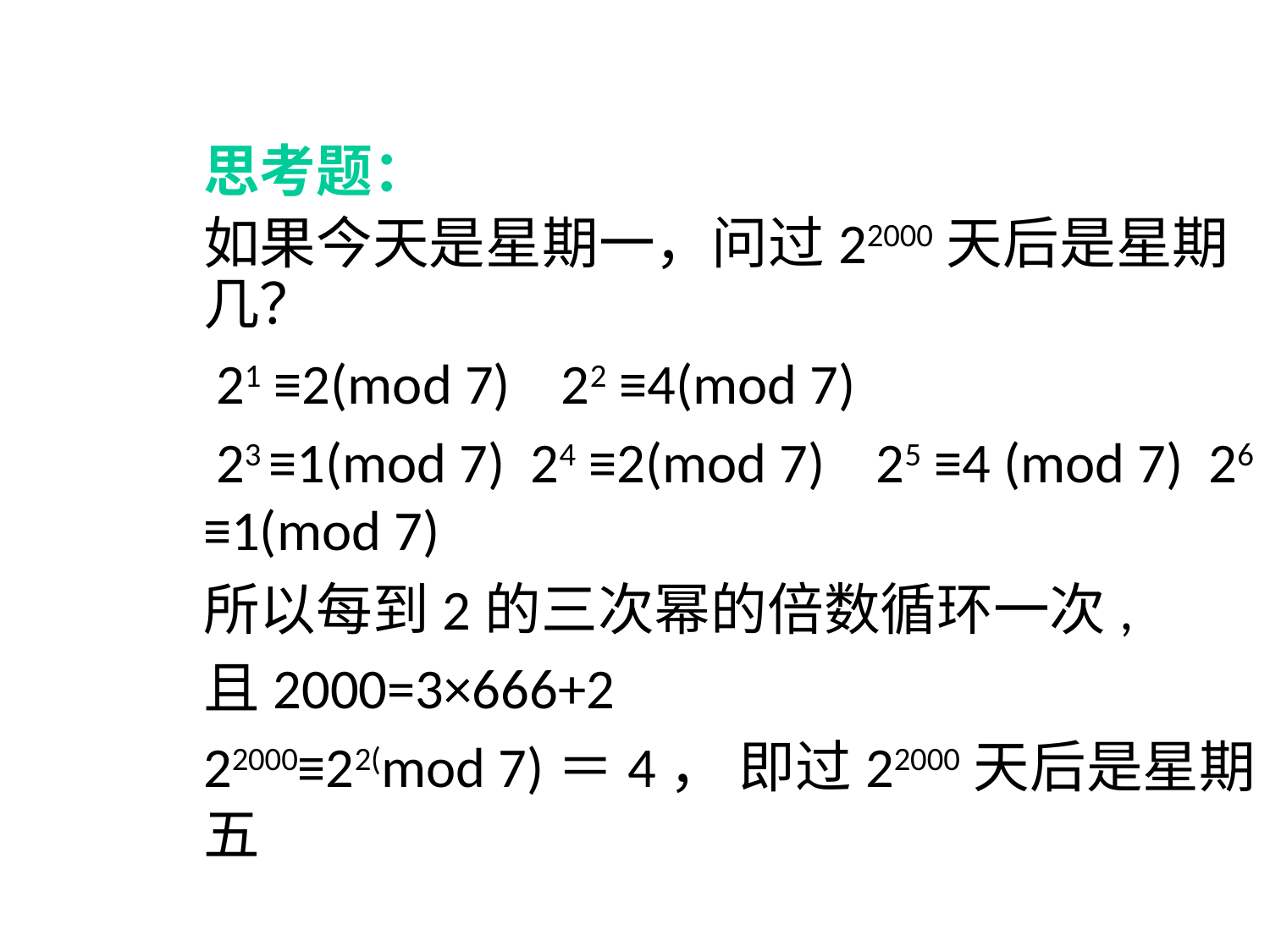

思考题：
如果今天是星期一，问过22000天后是星期几？
 21 ≡2(mod 7)    22 ≡4(mod 7)
 23 ≡1(mod 7)  24 ≡2(mod 7)    25 ≡4 (mod 7)  26 ≡1(mod 7)
所以每到2的三次幂的倍数循环一次,
且2000=3×666+2
22000≡22(mod 7)＝4， 即过22000天后是星期五